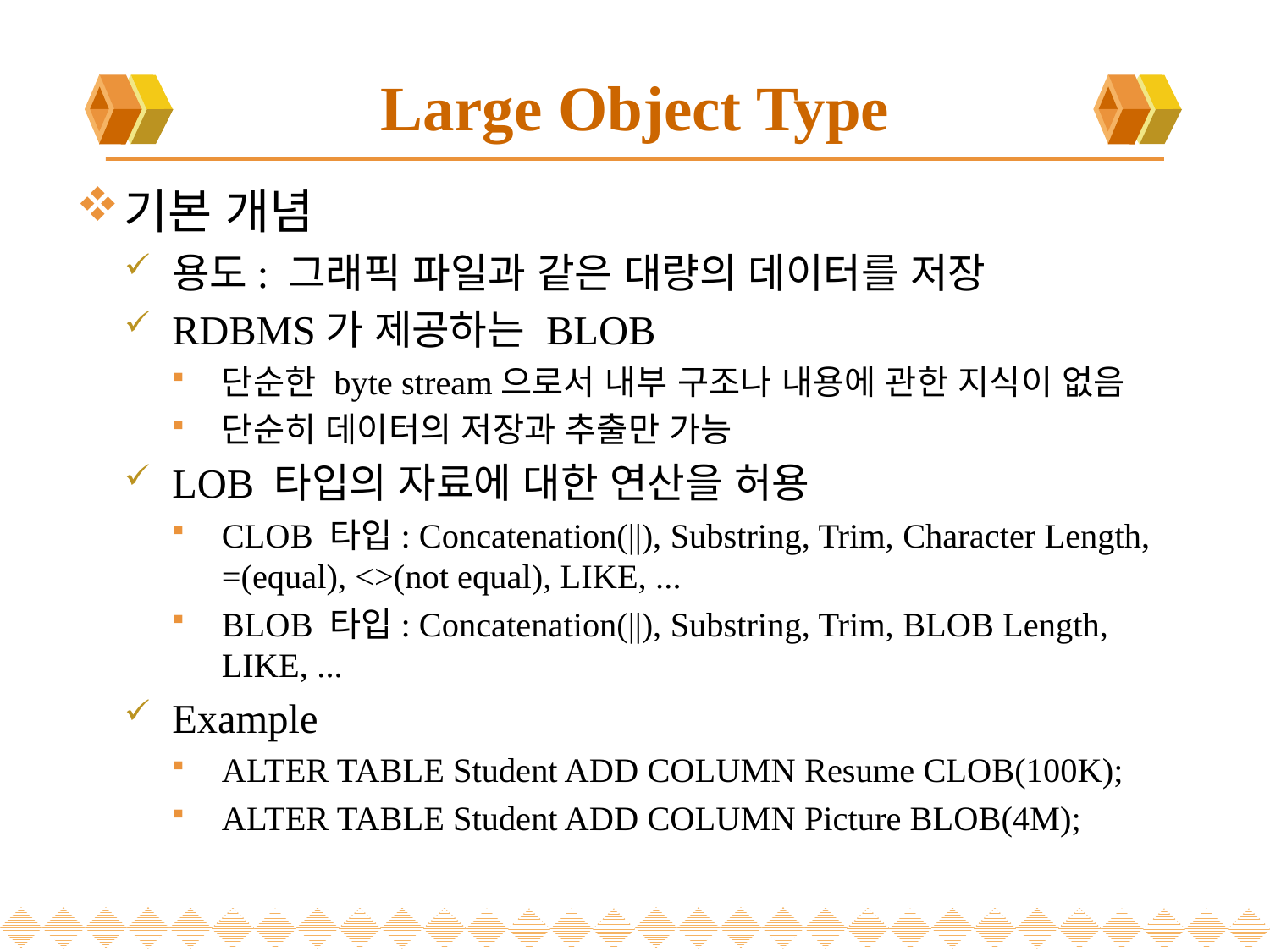

# Large Object Type
기본 개념
용도: 그래픽 파일과 같은 대량의 데이터를 저장
RDBMS가 제공하는 BLOB
단순한 byte stream으로서 내부 구조나 내용에 관한 지식이 없음
단순히 데이터의 저장과 추출만 가능
LOB 타입의 자료에 대한 연산을 허용
CLOB 타입: Concatenation(||), Substring, Trim, Character Length, =(equal), <>(not equal), LIKE, ...
BLOB 타입: Concatenation(||), Substring, Trim, BLOB Length, LIKE, ...
Example
ALTER TABLE Student ADD COLUMN Resume CLOB(100K);
ALTER TABLE Student ADD COLUMN Picture BLOB(4M);